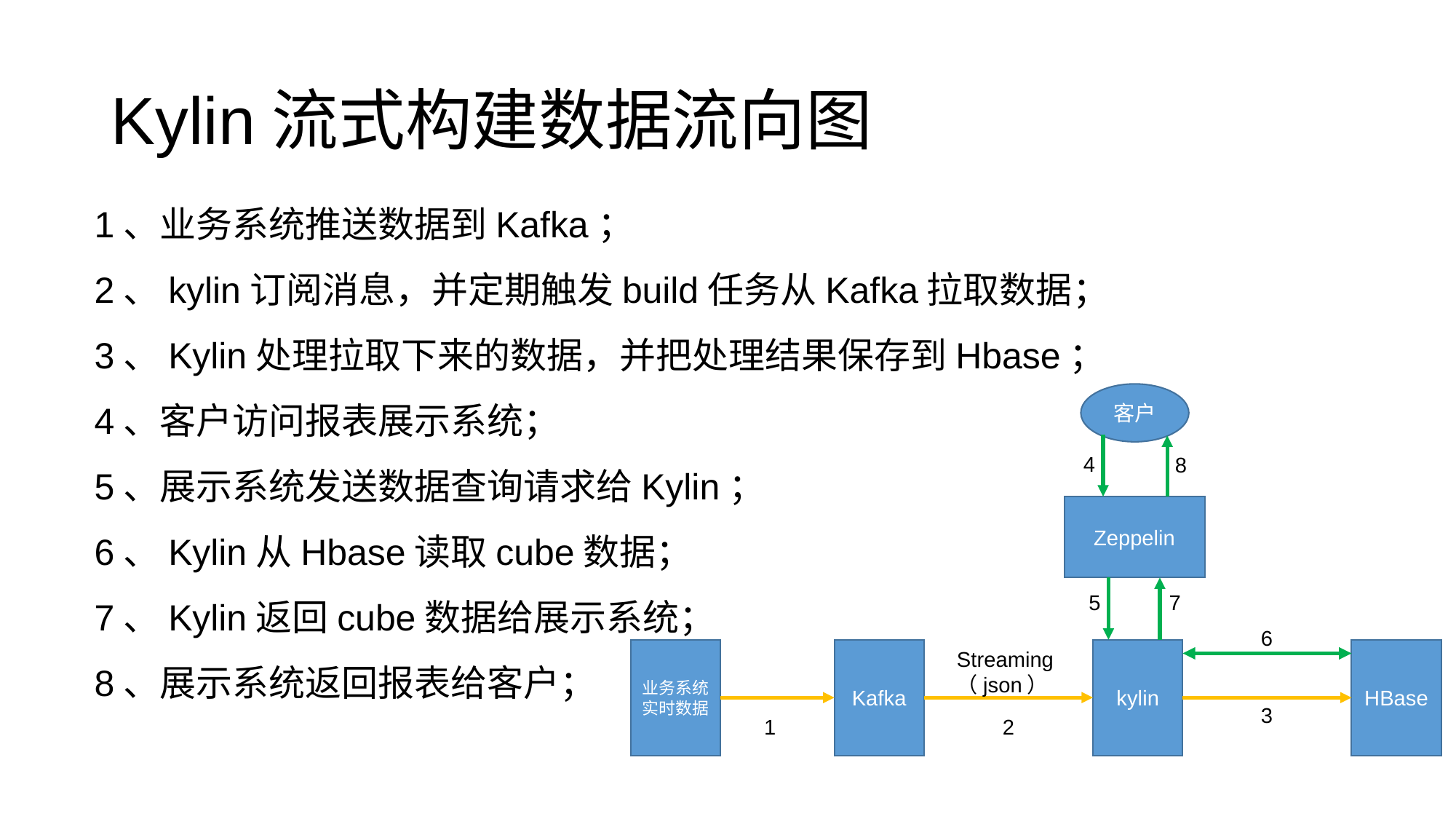

# Kylin流式构建数据流向图
1、业务系统推送数据到Kafka；
2、kylin订阅消息，并定期触发build任务从Kafka拉取数据；
3、Kylin处理拉取下来的数据，并把处理结果保存到Hbase；
4、客户访问报表展示系统；
5、展示系统发送数据查询请求给Kylin；
6、Kylin从Hbase读取cube数据；
7、Kylin返回cube数据给展示系统；
8、展示系统返回报表给客户；
客户
4
8
Zeppelin
5
7
6
业务系统
实时数据
kylin
HBase
Kafka
Streaming
（json）
3
1
2